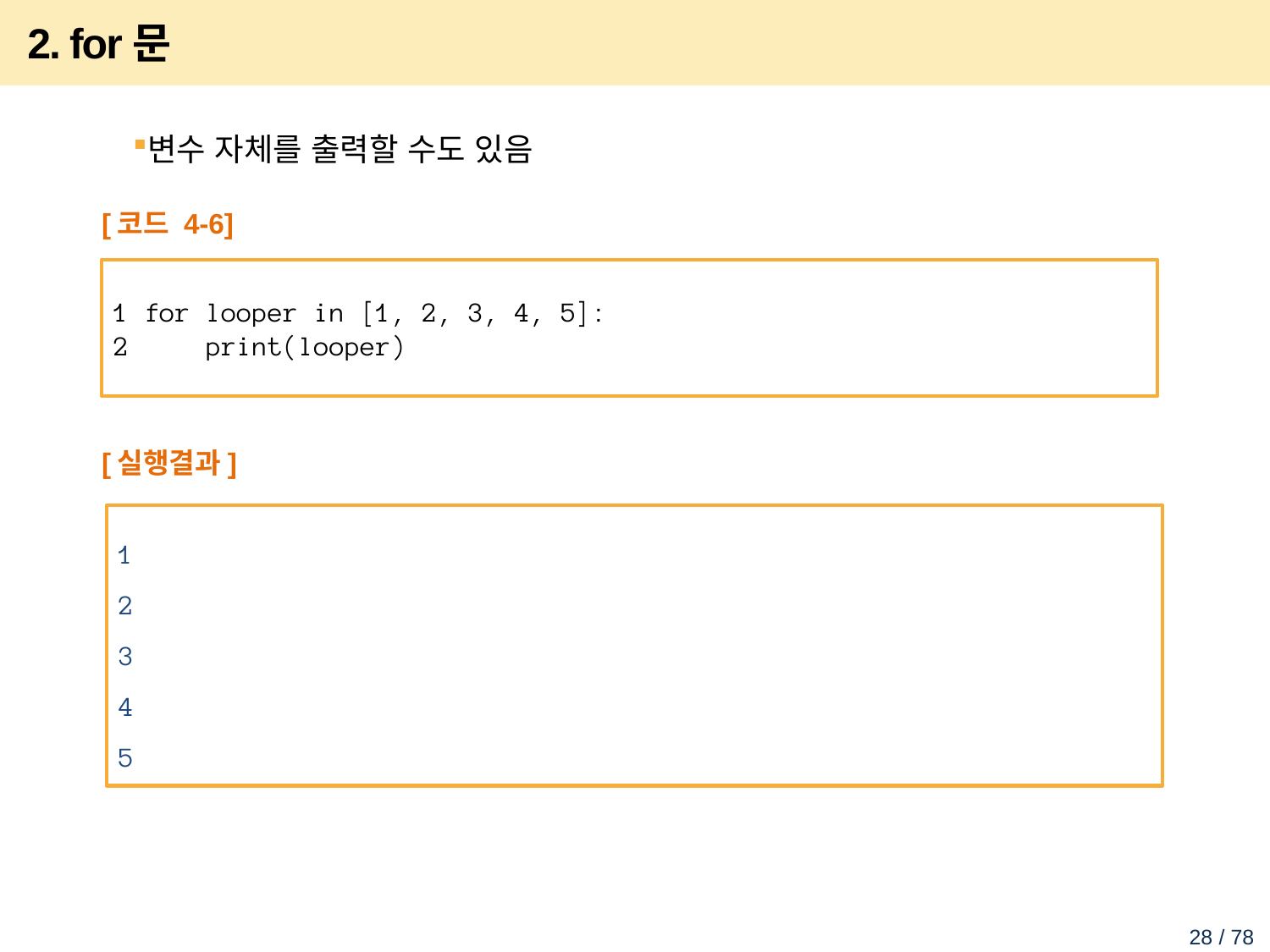

# 2. for문
변수 자체를 출력할 수도 있음

[코드 4-6]
1 for looper in [1, 2, 3, 4, 5]:
2     print(looper)
[실행결과]
1
2
3
4
5